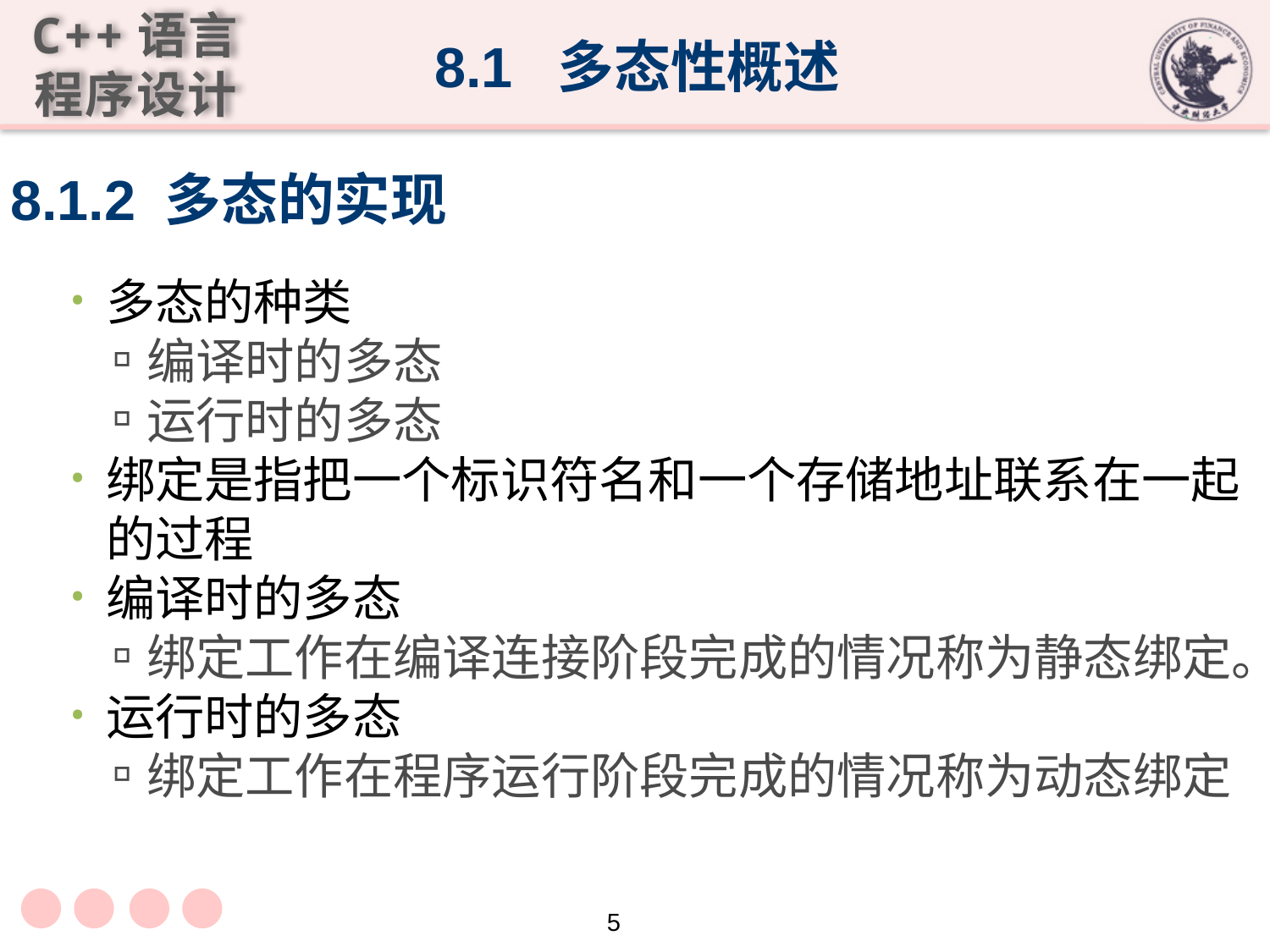

8.1  多态性概述
# 8.1.2 多态的实现
多态的种类
编译时的多态
运行时的多态
绑定是指把一个标识符名和一个存储地址联系在一起的过程
编译时的多态
绑定工作在编译连接阶段完成的情况称为静态绑定。
运行时的多态
绑定工作在程序运行阶段完成的情况称为动态绑定
5